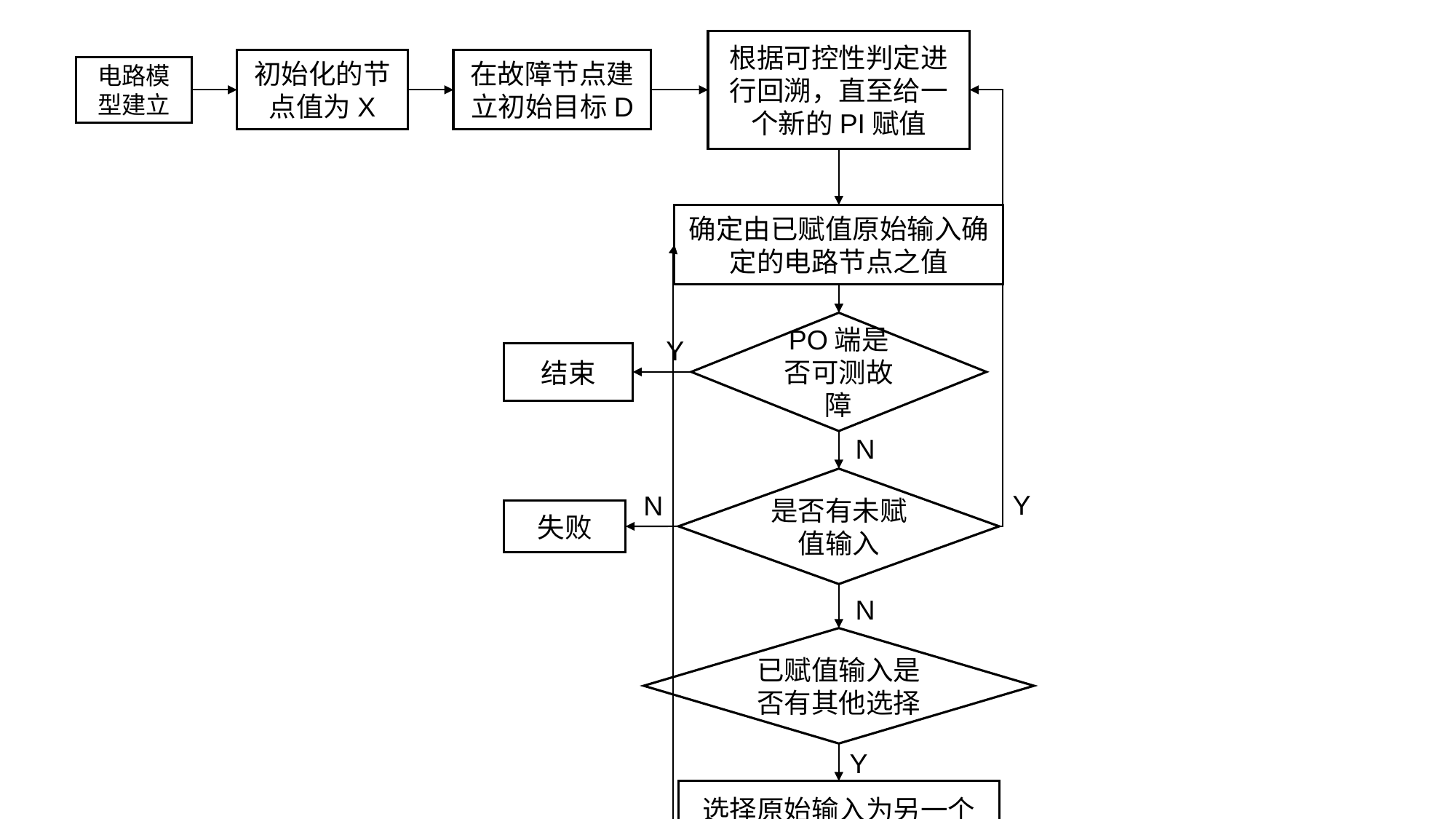

根据可控性判定进行回溯，直至给一个新的PI赋值
在故障节点建立初始目标D
初始化的节点值为X
电路模型建立
确定由已赋值原始输入确定的电路节点之值
PO端是否可测故障
Y
结束
N
是否有未赋值输入
Y
N
失败
N
已赋值输入是否有其他选择
Y
选择原始输入为另一个可能的取值